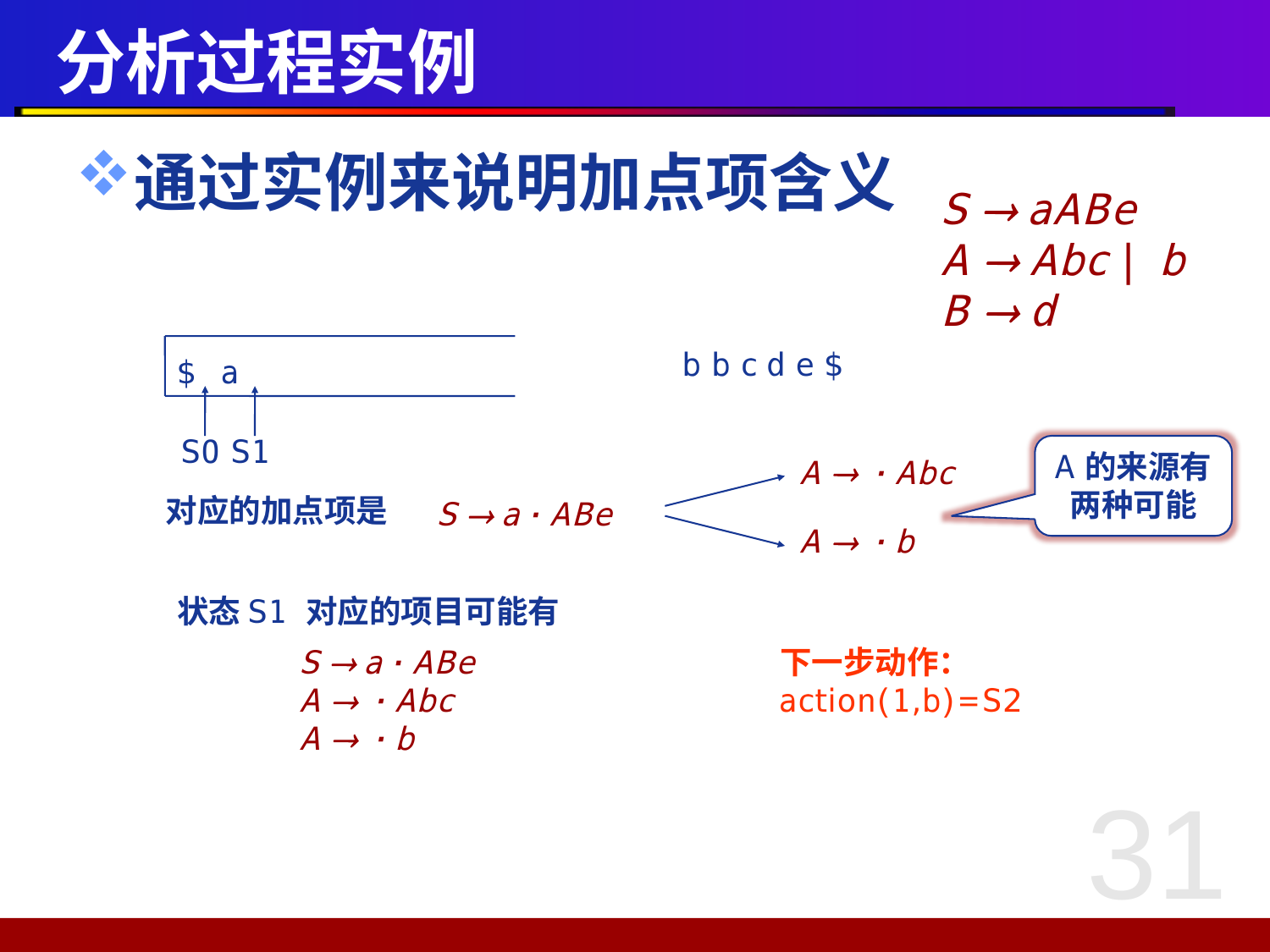

# 分析过程实例
通过实例来说明加点项含义
S → aABe
A → Abc | b
B → d

   b b c d e $
$
a

S0
S1
A的来源有两种可能
A →  · Abc

对应的加点项是
S → a · ABe
A →  · b

状态S1 对应的项目可能有
S → a · ABe
A →  · Abc
A →  · b
下一步动作：
action(1,b)=S2
31